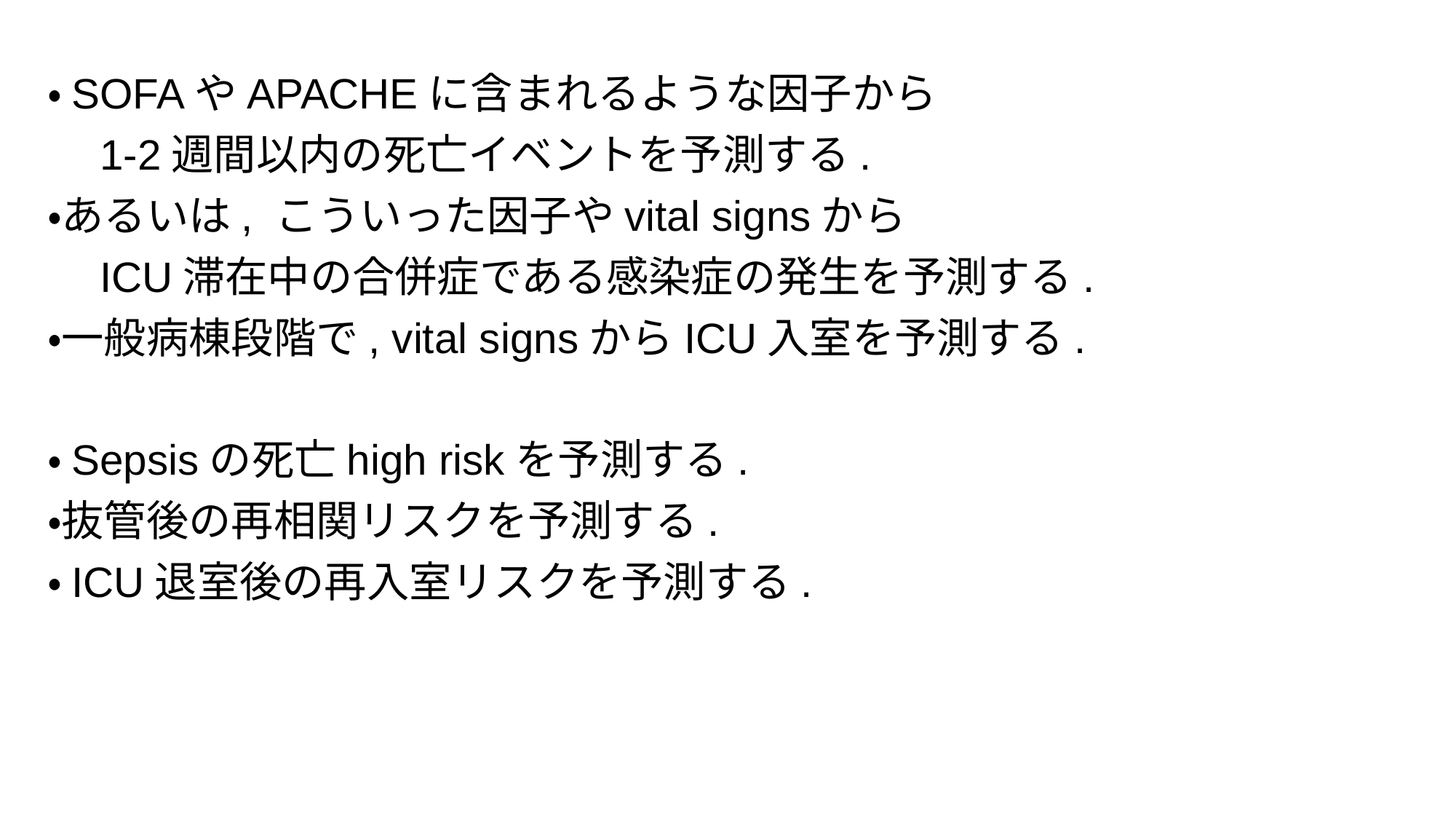

・SOFAやAPACHEに含まれるような因子から
　1-2週間以内の死亡イベントを予測する.
・あるいは, こういった因子やvital signsから
　ICU滞在中の合併症である感染症の発生を予測する.
・一般病棟段階で, vital signsからICU入室を予測する.

・Sepsisの死亡high riskを予測する.
・抜管後の再相関リスクを予測する.
・ICU退室後の再入室リスクを予測する.